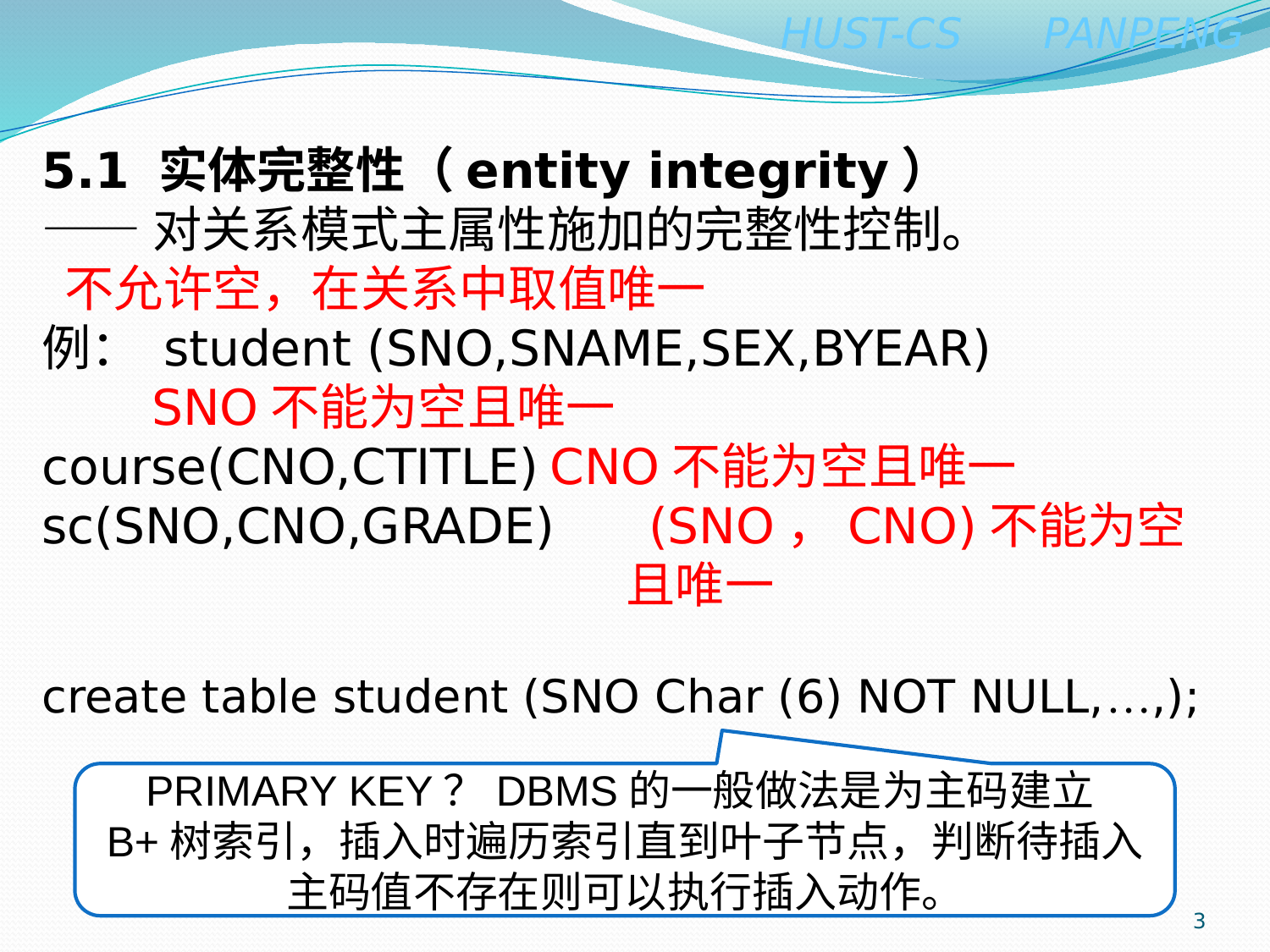

5.1 实体完整性（entity integrity）
——对关系模式主属性施加的完整性控制。
 不允许空，在关系中取值唯一
例： student (SNO,SNAME,SEX,BYEAR)
       SNO不能为空且唯一
course(CNO,CTITLE)	CNO不能为空且唯一
sc(SNO,CNO,GRADE)      (SNO，CNO)不能为空
                                                    且唯一

create table student (SNO Char (6) NOT NULL,…,);
PRIMARY KEY？DBMS的一般做法是为主码建立B+树索引，插入时遍历索引直到叶子节点，判断待插入主码值不存在则可以执行插入动作。
3